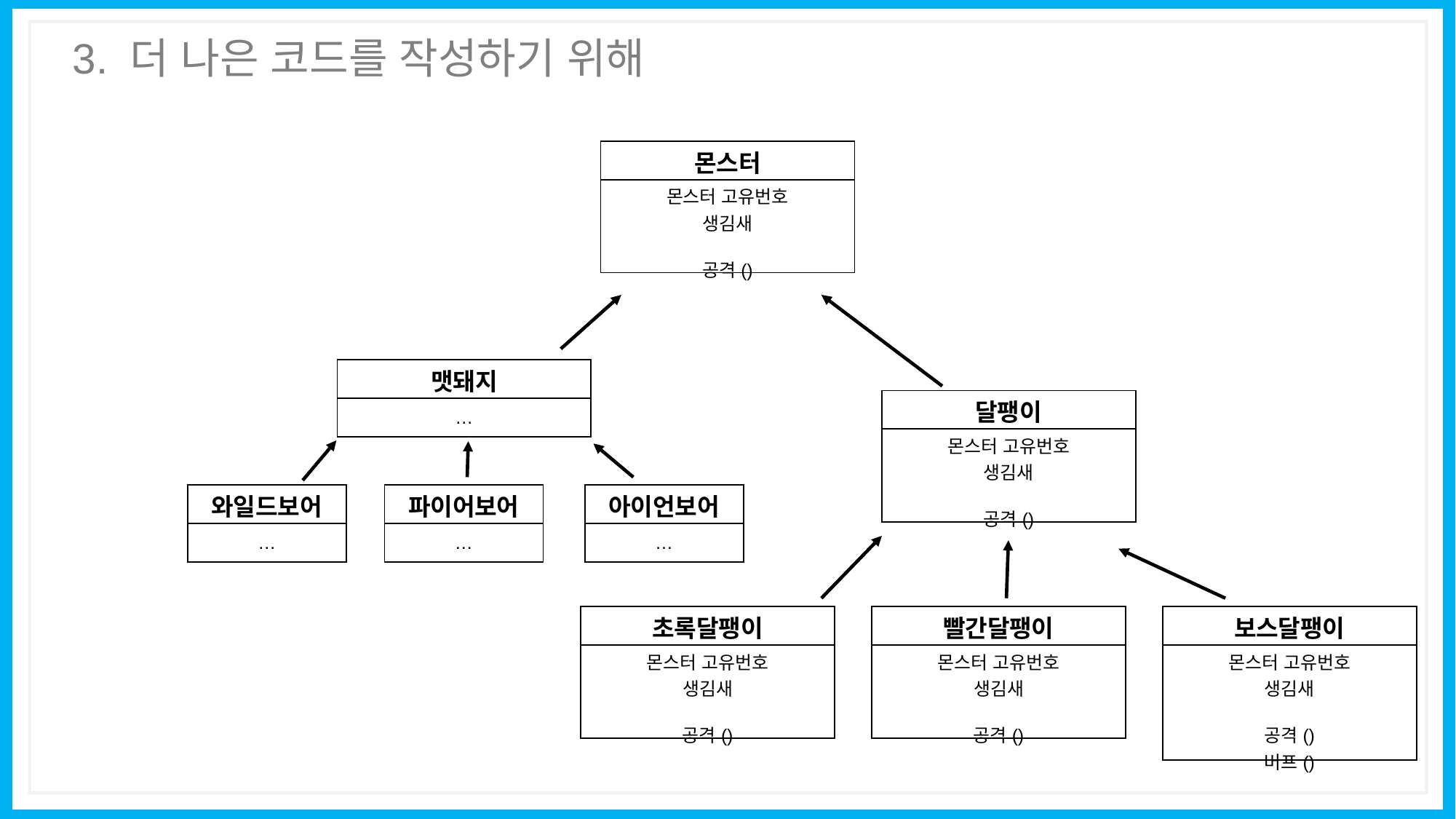

3. 더 나은 코드를 작성하기 위해
| 몬스터 |
| --- |
| 몬스터 고유번호 생김새 공격() |
| 맷돼지 |
| --- |
| … |
| 달팽이 |
| --- |
| 몬스터 고유번호 생김새 공격() |
| 와일드보어 |
| --- |
| … |
| 파이어보어 |
| --- |
| … |
| 아이언보어 |
| --- |
| … |
| 초록달팽이 |
| --- |
| 몬스터 고유번호 생김새 공격() |
| 빨간달팽이 |
| --- |
| 몬스터 고유번호 생김새 공격() |
| 보스달팽이 |
| --- |
| 몬스터 고유번호 생김새 공격() 버프() |